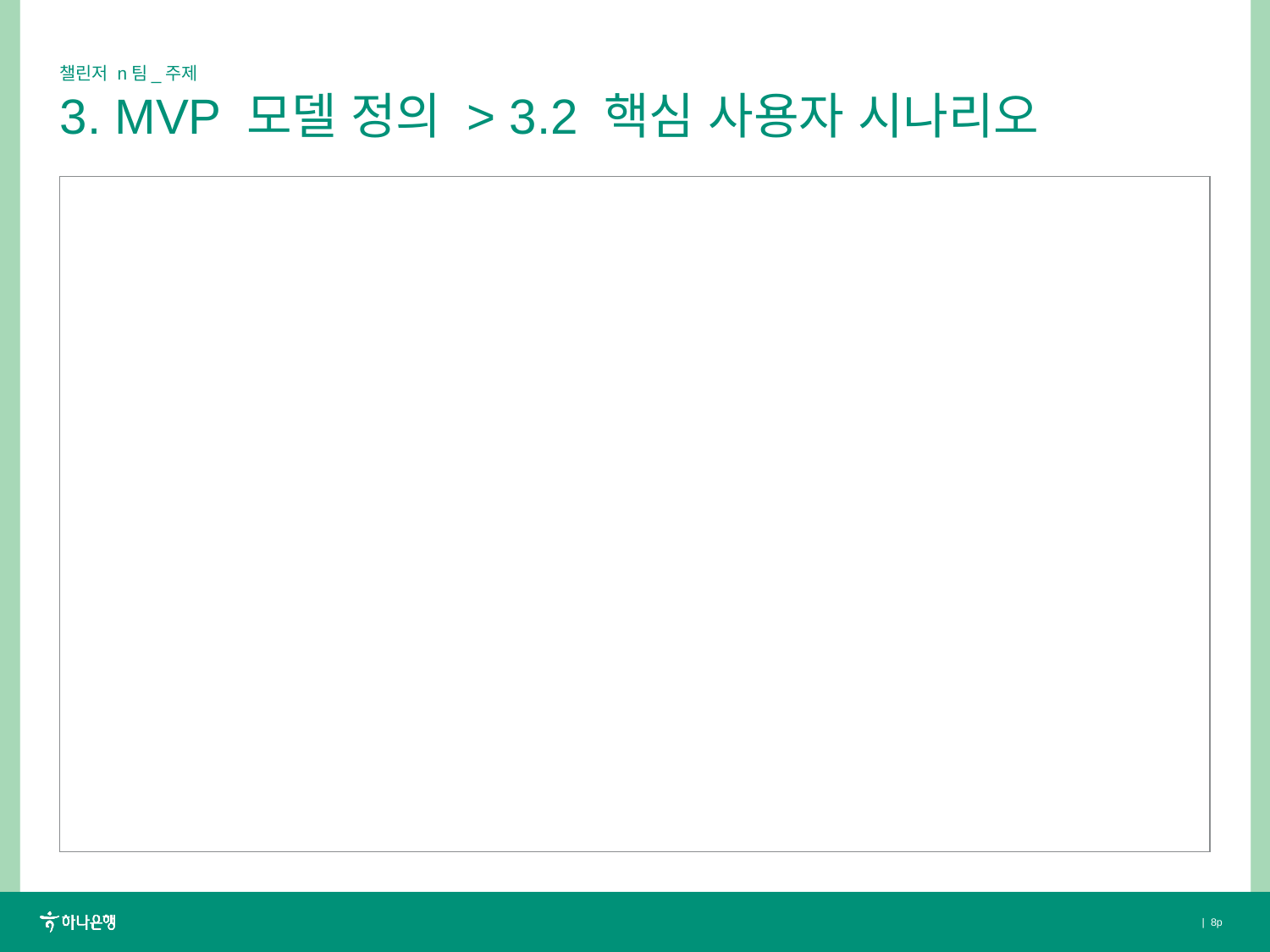

챌린저 n팀_주제
3. MVP 모델 정의 > 3.2 핵심 사용자 시나리오

핵심 사용자가 어떻게 제품을 사용할 것인지에 대한
사용자의 행동 경로에 대한 설명